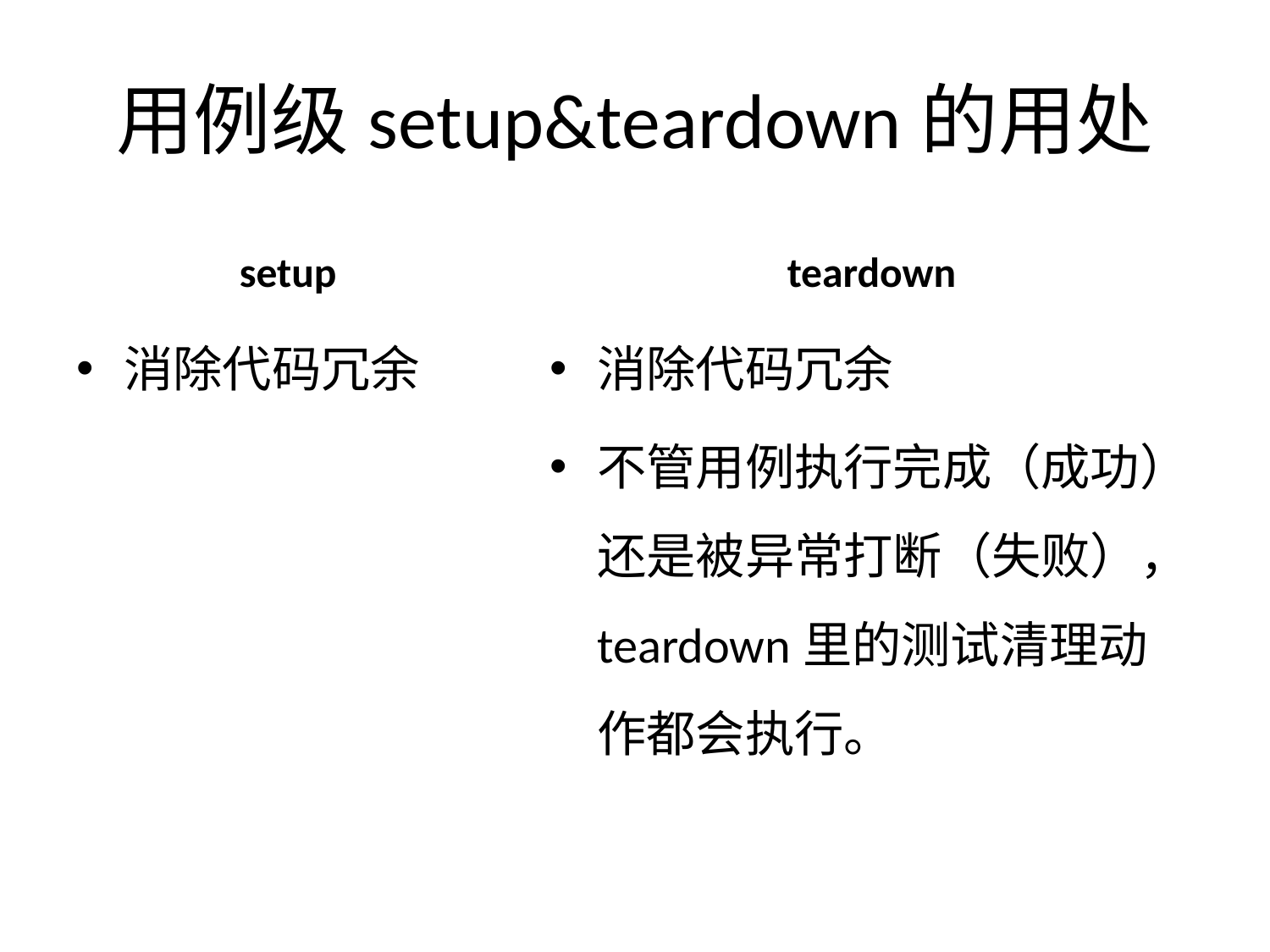

# 用例级setup&teardown的用处
setup
teardown
消除代码冗余
消除代码冗余
不管用例执行完成（成功）还是被异常打断（失败），teardown里的测试清理动作都会执行。